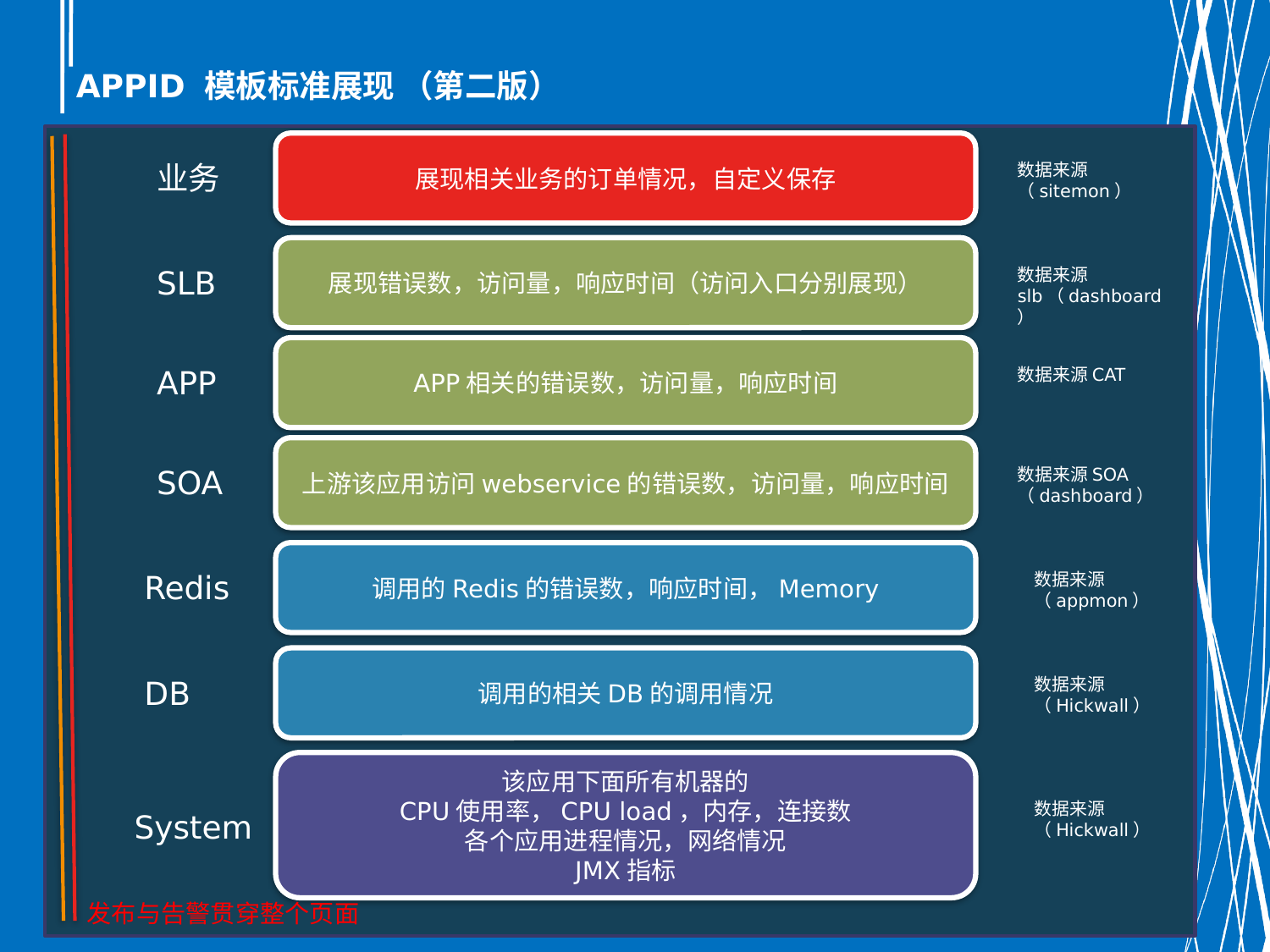

# APPID 模板标准展现 （第二版）

展现相关业务的订单情况，自定义保存
业务
数据来源
（sitemon）
展现错误数，访问量，响应时间（访问入口分别展现）
SLB
数据来源slb（dashboard）
APP相关的错误数，访问量，响应时间
APP
数据来源CAT
上游该应用访问webservice的错误数，访问量，响应时间
SOA
数据来源SOA
（dashboard）
调用的Redis的错误数，响应时间，Memory
Redis
数据来源
（appmon）
调用的相关DB的调用情况
DB
数据来源
（Hickwall）
该应用下面所有机器的
CPU使用率，CPU load，内存，连接数
各个应用进程情况，网络情况
JMX指标
数据来源
（Hickwall）
System
发布与告警贯穿整个页面